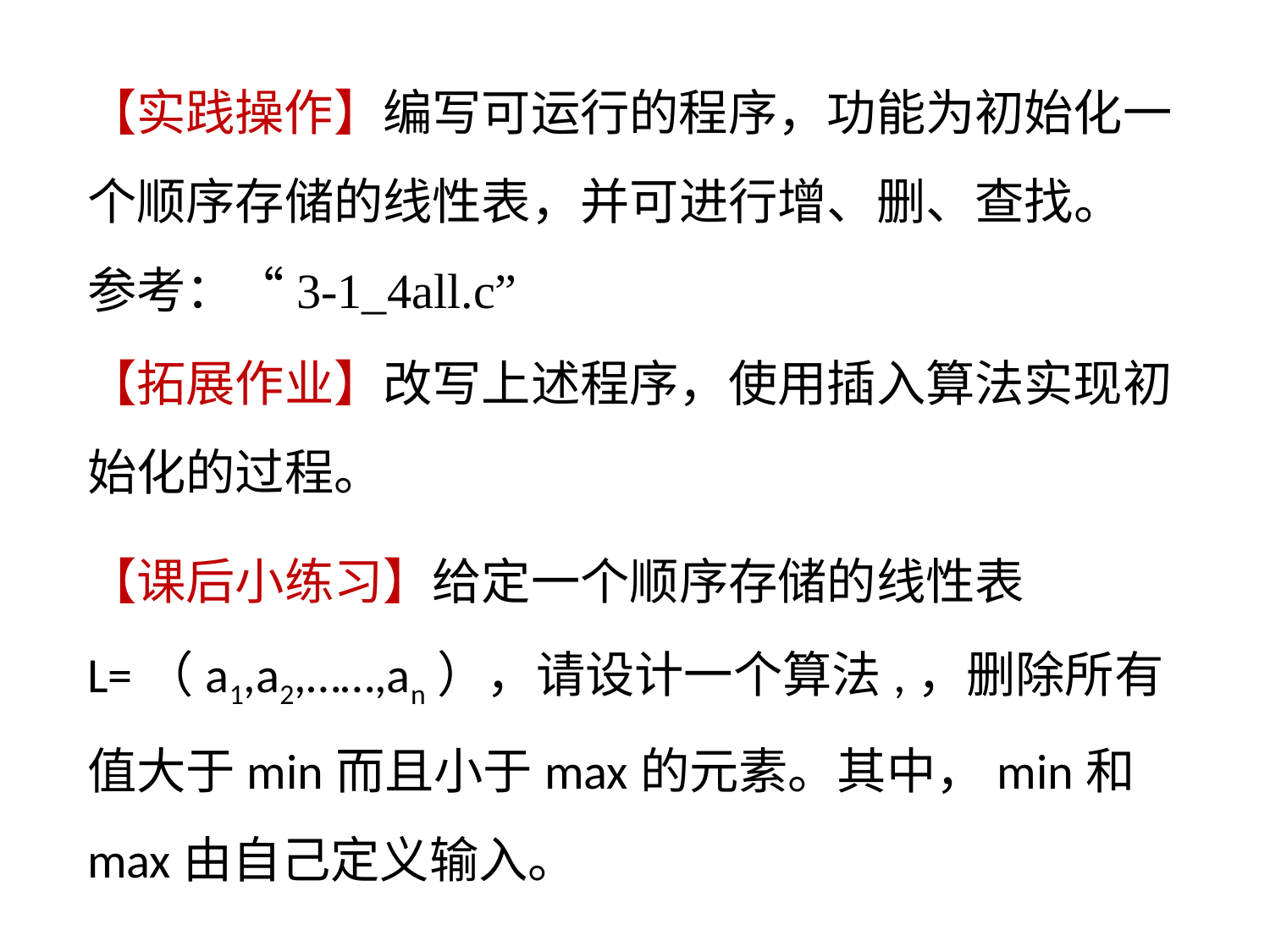

【实践操作】编写可运行的程序，功能为初始化一个顺序存储的线性表，并可进行增、删、查找。
参考：“3-1_4all.c”
【拓展作业】改写上述程序，使用插入算法实现初始化的过程。
【课后小练习】给定一个顺序存储的线性表L=（a1,a2,……,an），请设计一个算法,，删除所有值大于min而且小于max的元素。其中，min和max由自己定义输入。